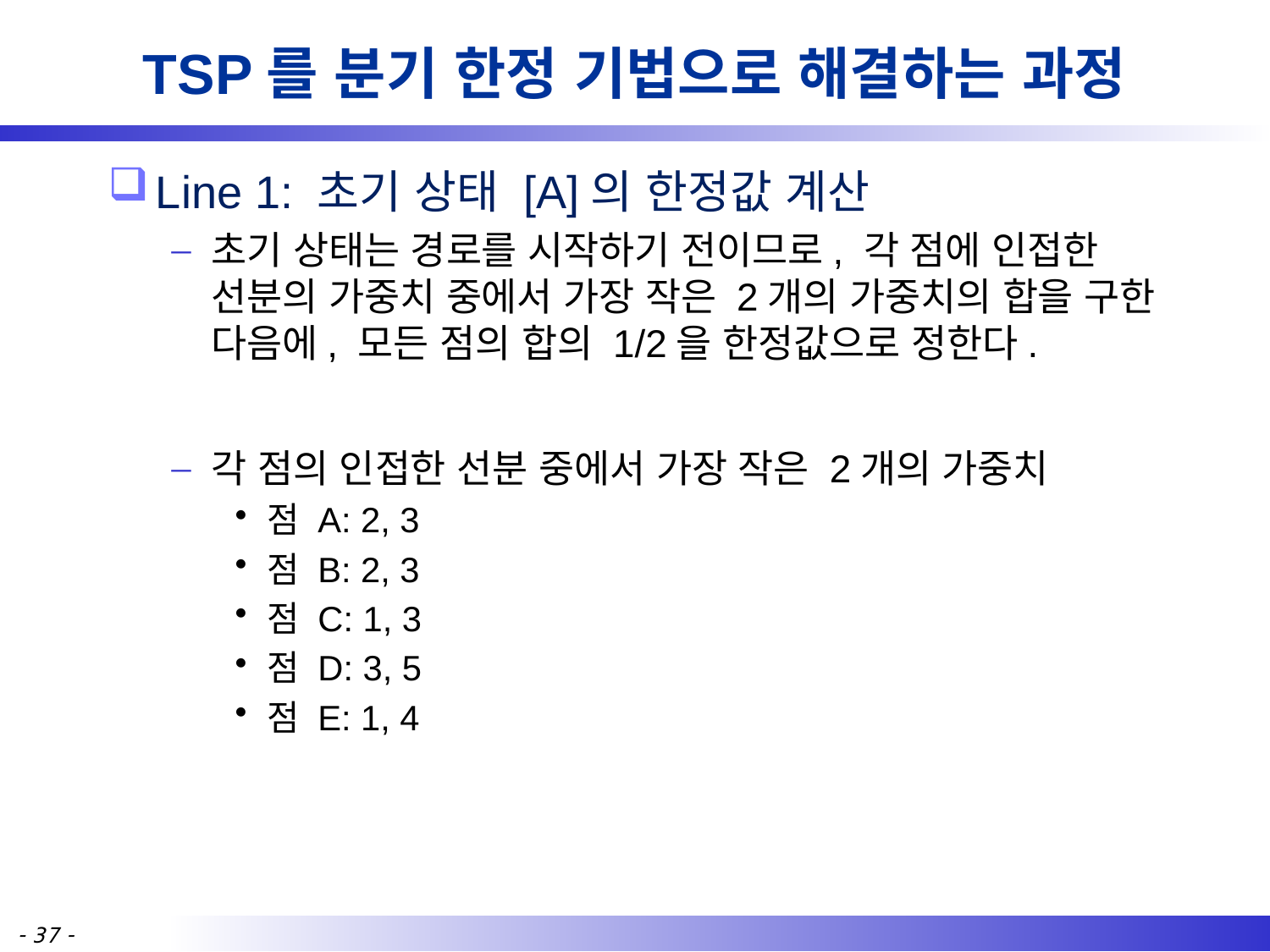

# TSP를 분기 한정 기법으로 해결하는 과정
Line 1: 초기 상태 [A]의 한정값 계산
초기 상태는 경로를 시작하기 전이므로, 각 점에 인접한 선분의 가중치 중에서 가장 작은 2개의 가중치의 합을 구한 다음에, 모든 점의 합의 1/2을 한정값으로 정한다.

각 점의 인접한 선분 중에서 가장 작은 2개의 가중치
점 A: 2, 3
점 B: 2, 3
점 C: 1, 3
점 D: 3, 5
점 E: 1, 4
- 37 -